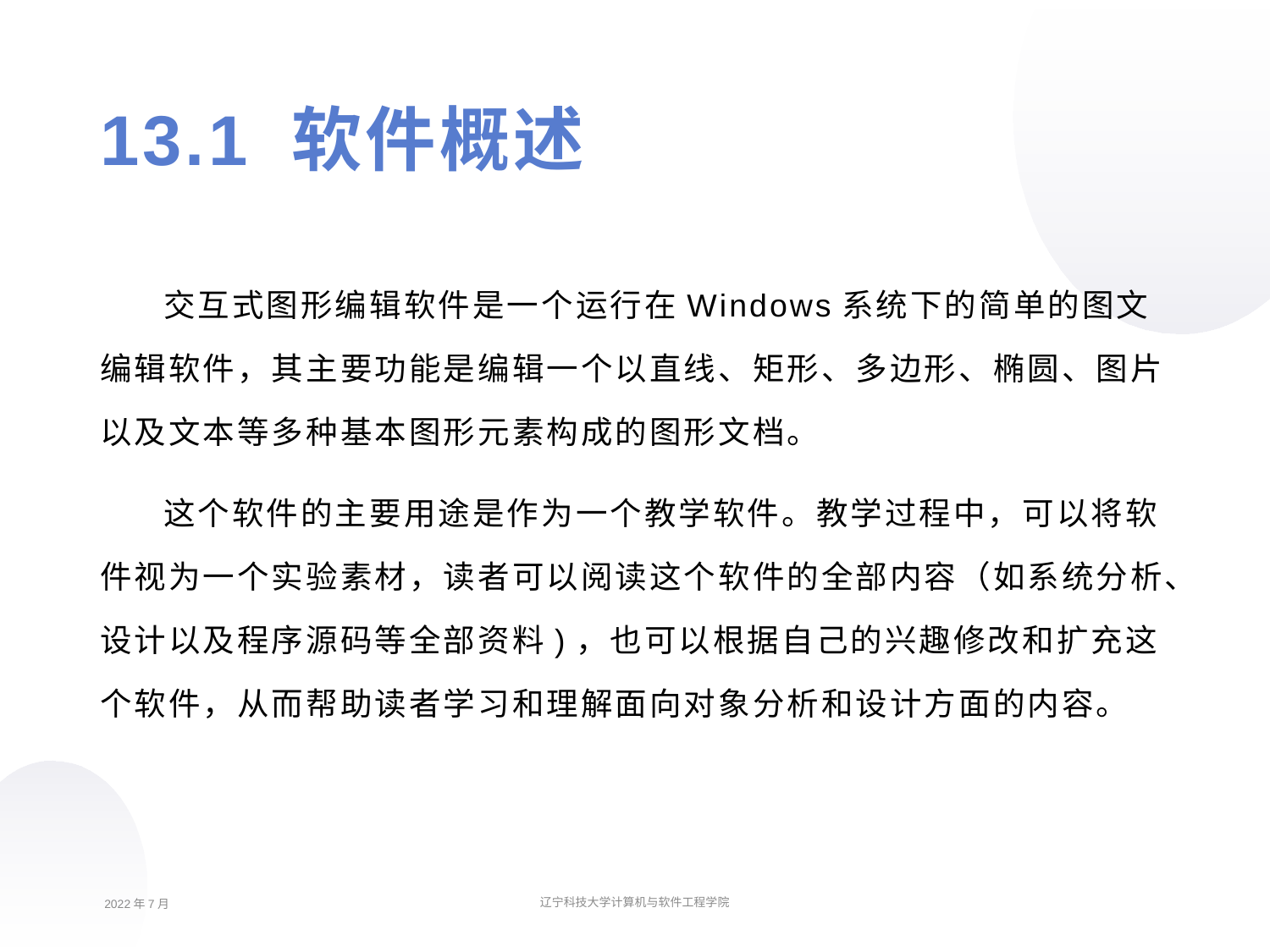

13.1 软件概述
交互式图形编辑软件是一个运行在Windows系统下的简单的图文编辑软件，其主要功能是编辑一个以直线、矩形、多边形、椭圆、图片以及文本等多种基本图形元素构成的图形文档。
这个软件的主要用途是作为一个教学软件。教学过程中，可以将软件视为一个实验素材，读者可以阅读这个软件的全部内容（如系统分析、设计以及程序源码等全部资料)，也可以根据自己的兴趣修改和扩充这个软件，从而帮助读者学习和理解面向对象分析和设计方面的内容。

2022年7月
辽宁科技大学计算机与软件工程学院
3